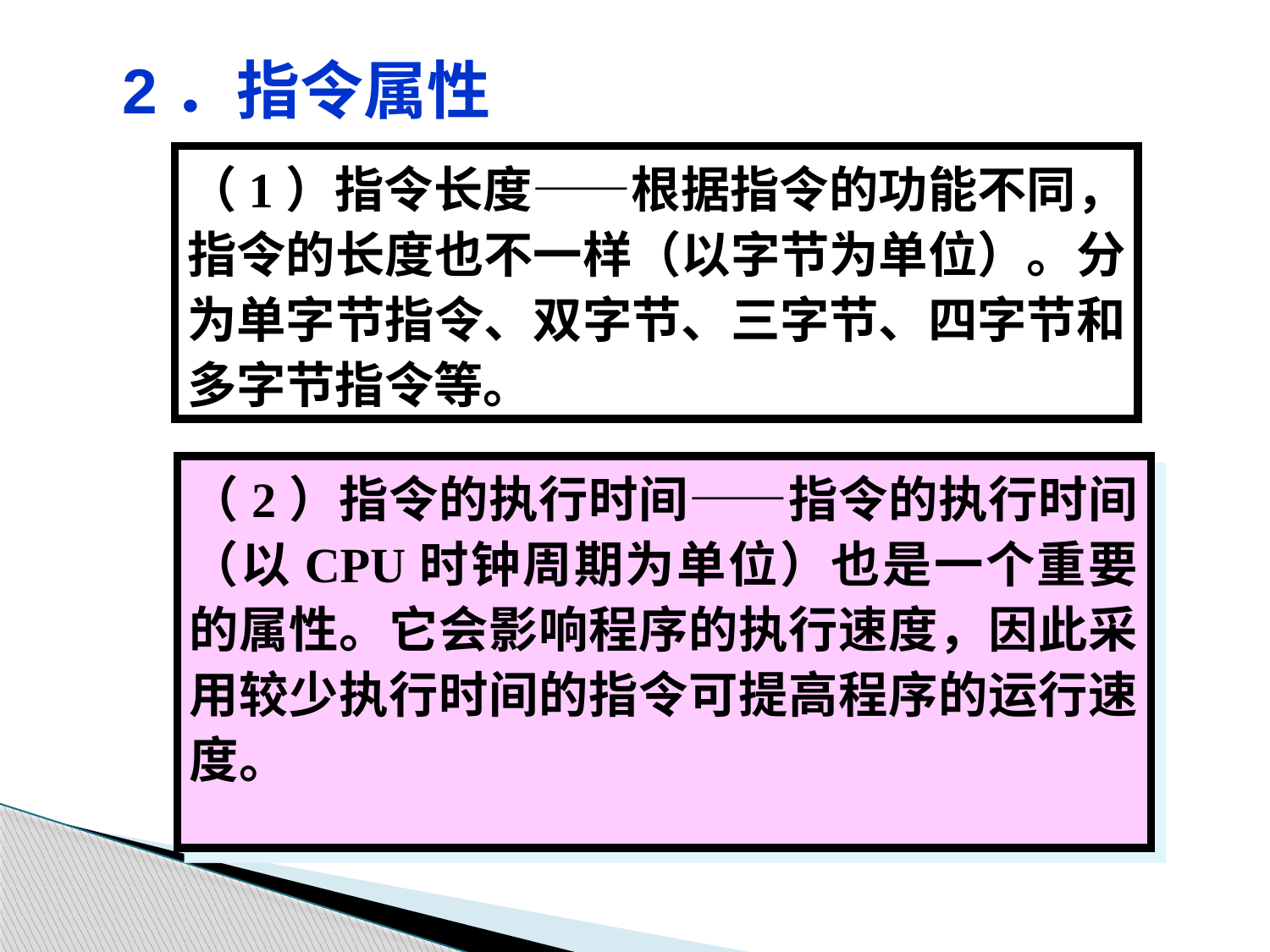

2．指令属性
（1）指令长度——根据指令的功能不同，指令的长度也不一样（以字节为单位）。分为单字节指令、双字节、三字节、四字节和多字节指令等。
（2）指令的执行时间——指令的执行时间（以CPU时钟周期为单位）也是一个重要的属性。它会影响程序的执行速度，因此采用较少执行时间的指令可提高程序的运行速度。